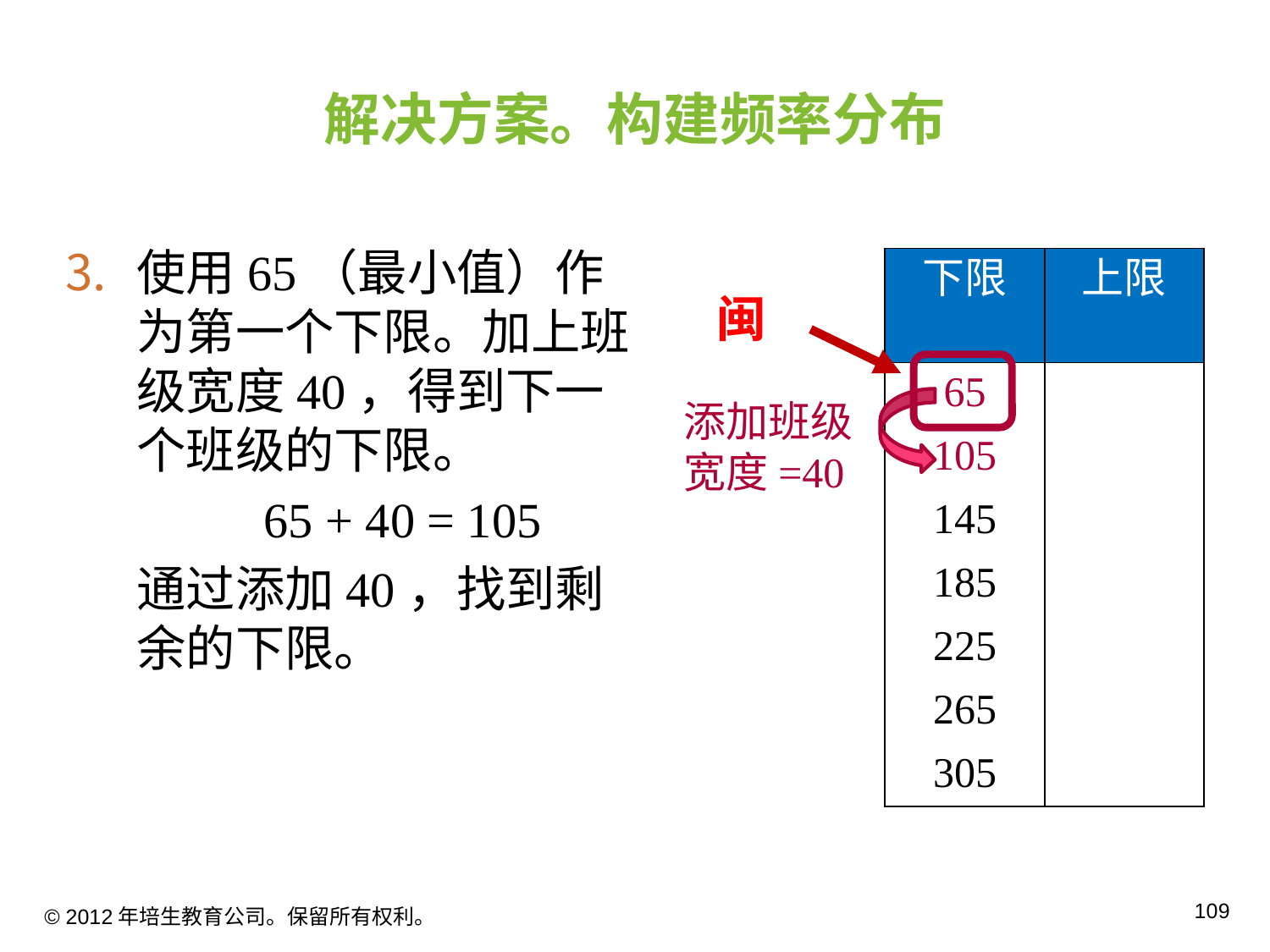

# 解决方案。构建频率分布
使用65（最小值）作为第一个下限。加上班级宽度40，得到下一个班级的下限。
		65 + 40 = 105
	通过添加40，找到剩余的下限。
| 下限 | 上限 |
| --- | --- |
| 65 |  |
| 105 |  |
| 145 |  |
| 185 |  |
| 225 |  |
| 265 |  |
| 305 |  |
闽

添加班级宽度=40

© 2012年培生教育公司。保留所有权利。
109